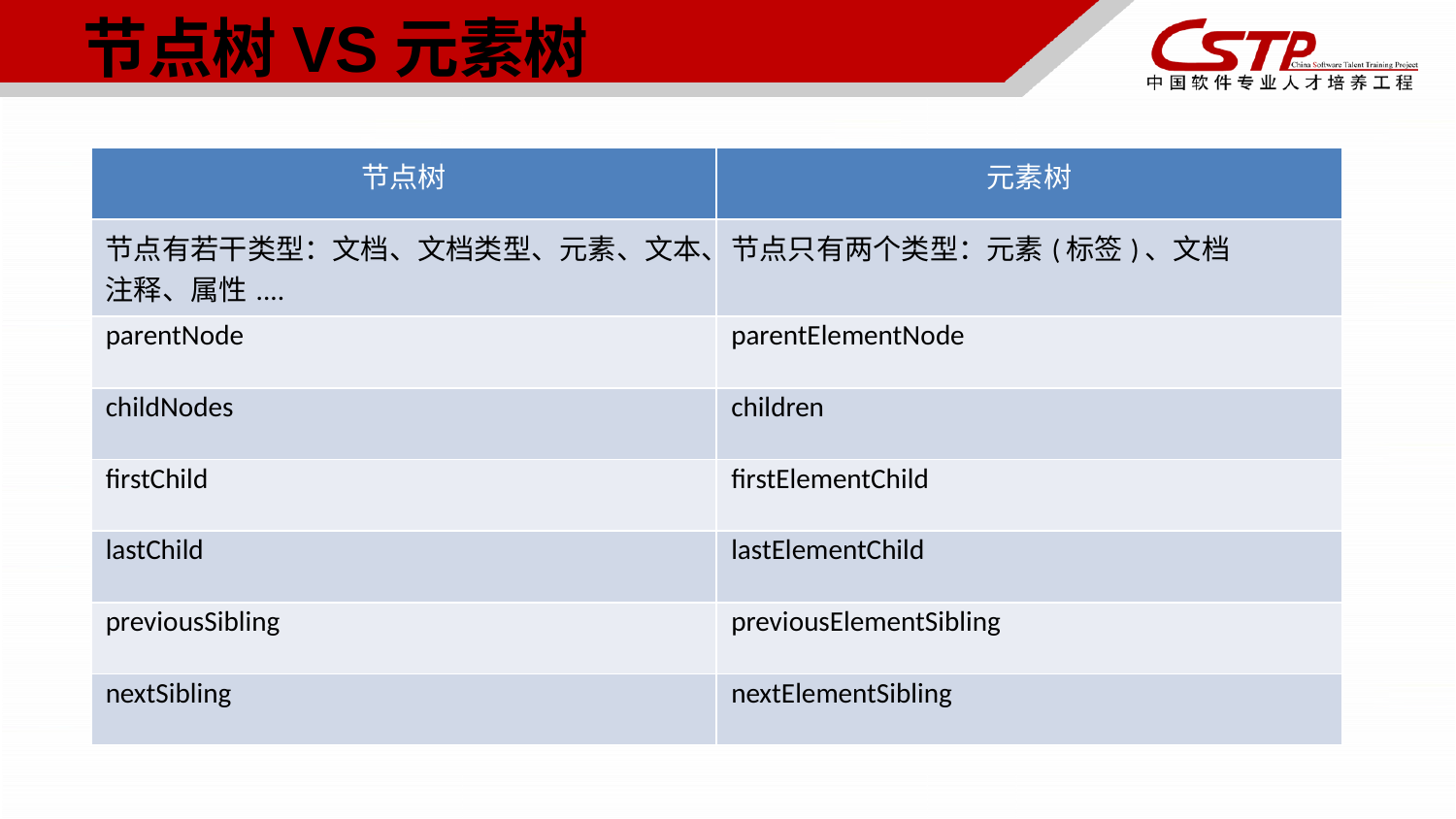

# 节点树VS元素树
| 节点树 | 元素树 |
| --- | --- |
| 节点有若干类型：文档、文档类型、元素、文本、注释、属性.... | 节点只有两个类型：元素(标签)、文档 |
| parentNode | parentElementNode |
| childNodes | children |
| firstChild | firstElementChild |
| lastChild | lastElementChild |
| previousSibling | previousElementSibling |
| nextSibling | nextElementSibling |